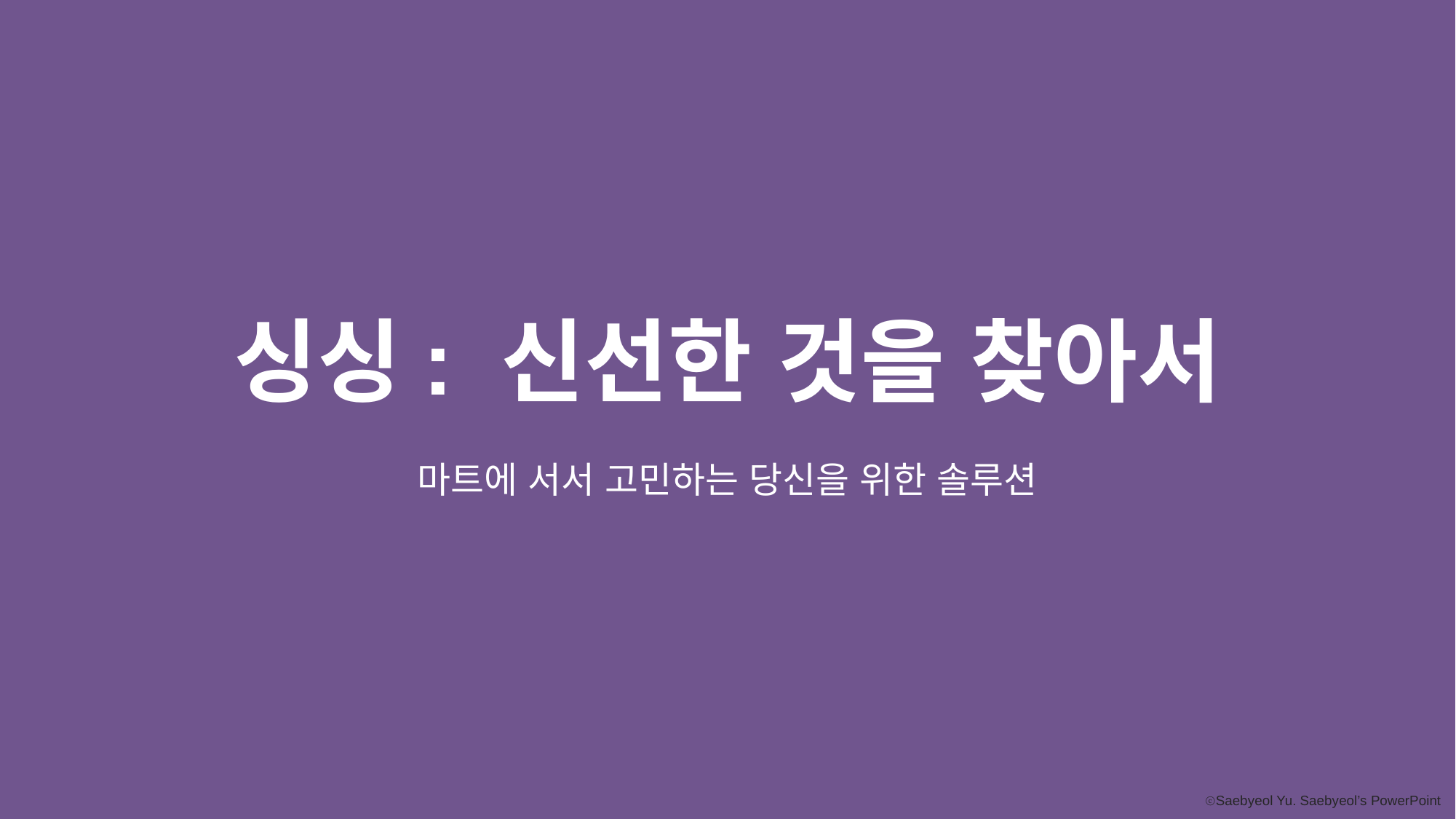

싱싱: 신선한 것을 찾아서

마트에 서서 고민하는 당신을 위한 솔루션